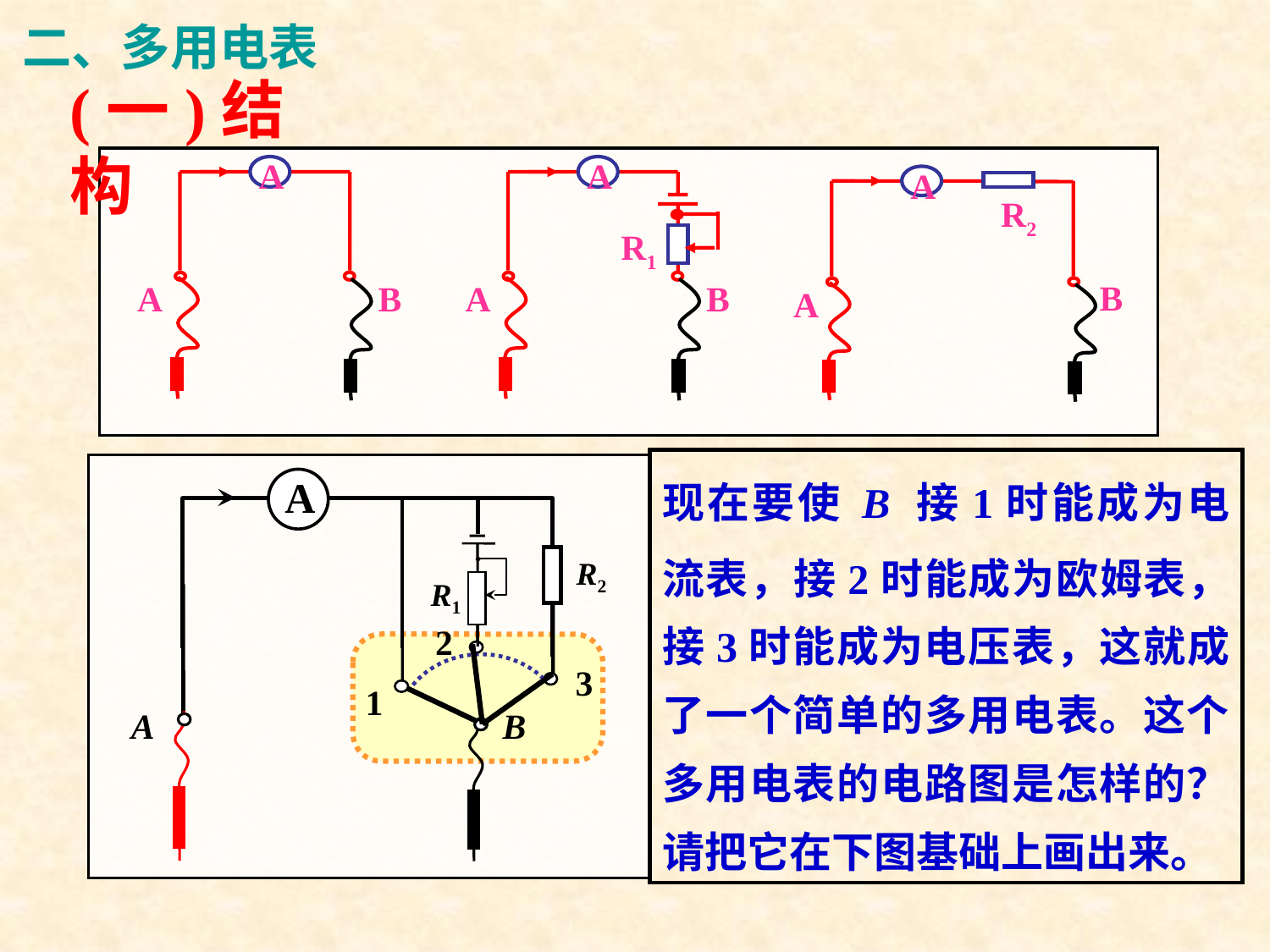

二、多用电表
(一)结构

A

A
B

A

R1

A
B

A

R2
B
A

现在要使 B 接1时能成为电流表，接2时能成为欧姆表，接3时能成为电压表，这就成了一个简单的多用电表。这个多用电表的电路图是怎样的？请把它在下图基础上画出来。

A

R1

R2

2

3

1

A
B